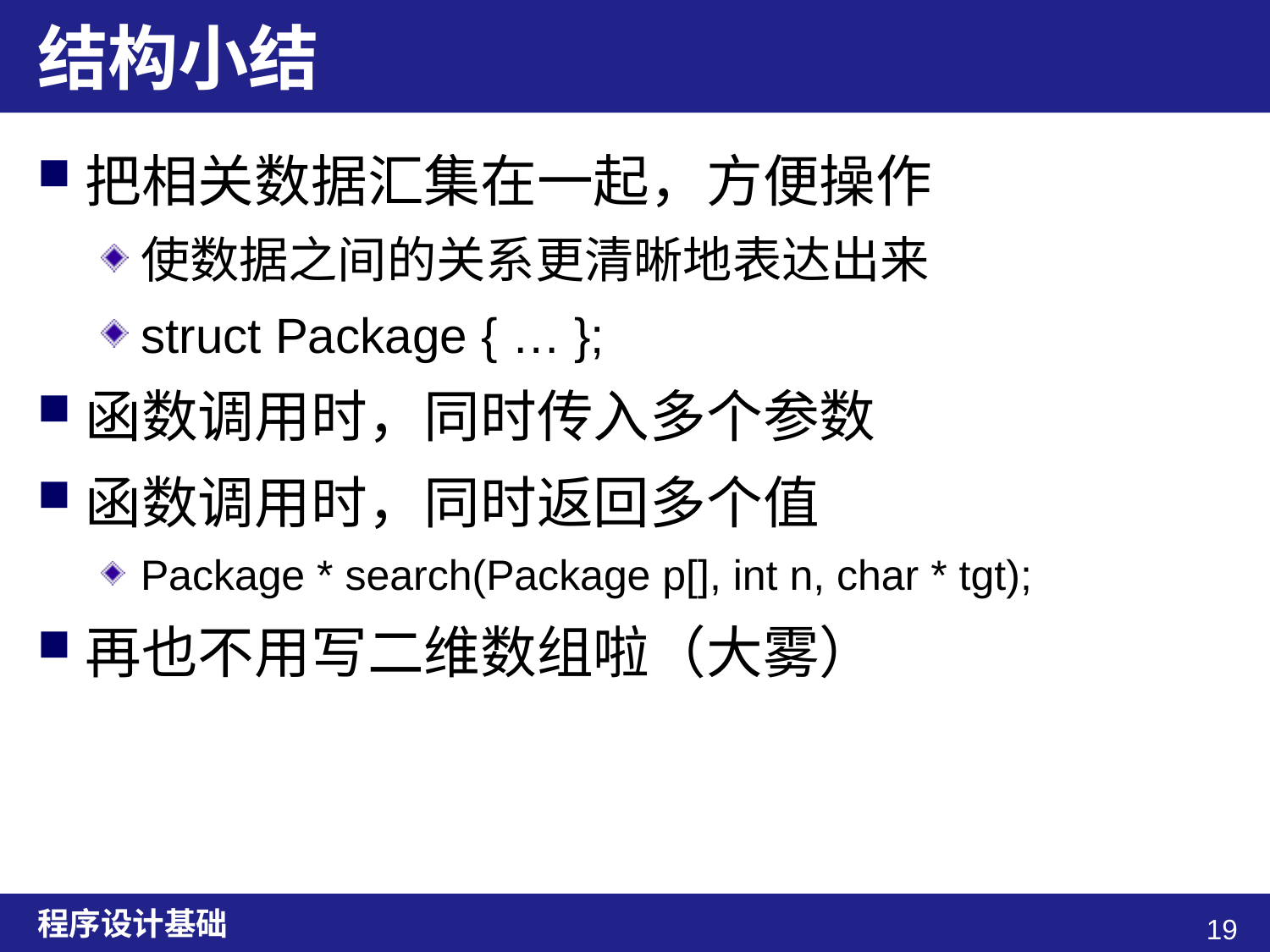

# 结构小结
把相关数据汇集在一起，方便操作
使数据之间的关系更清晰地表达出来
struct Package { … };
函数调用时，同时传入多个参数
函数调用时，同时返回多个值
Package * search(Package p[], int n, char * tgt);
再也不用写二维数组啦（大雾）